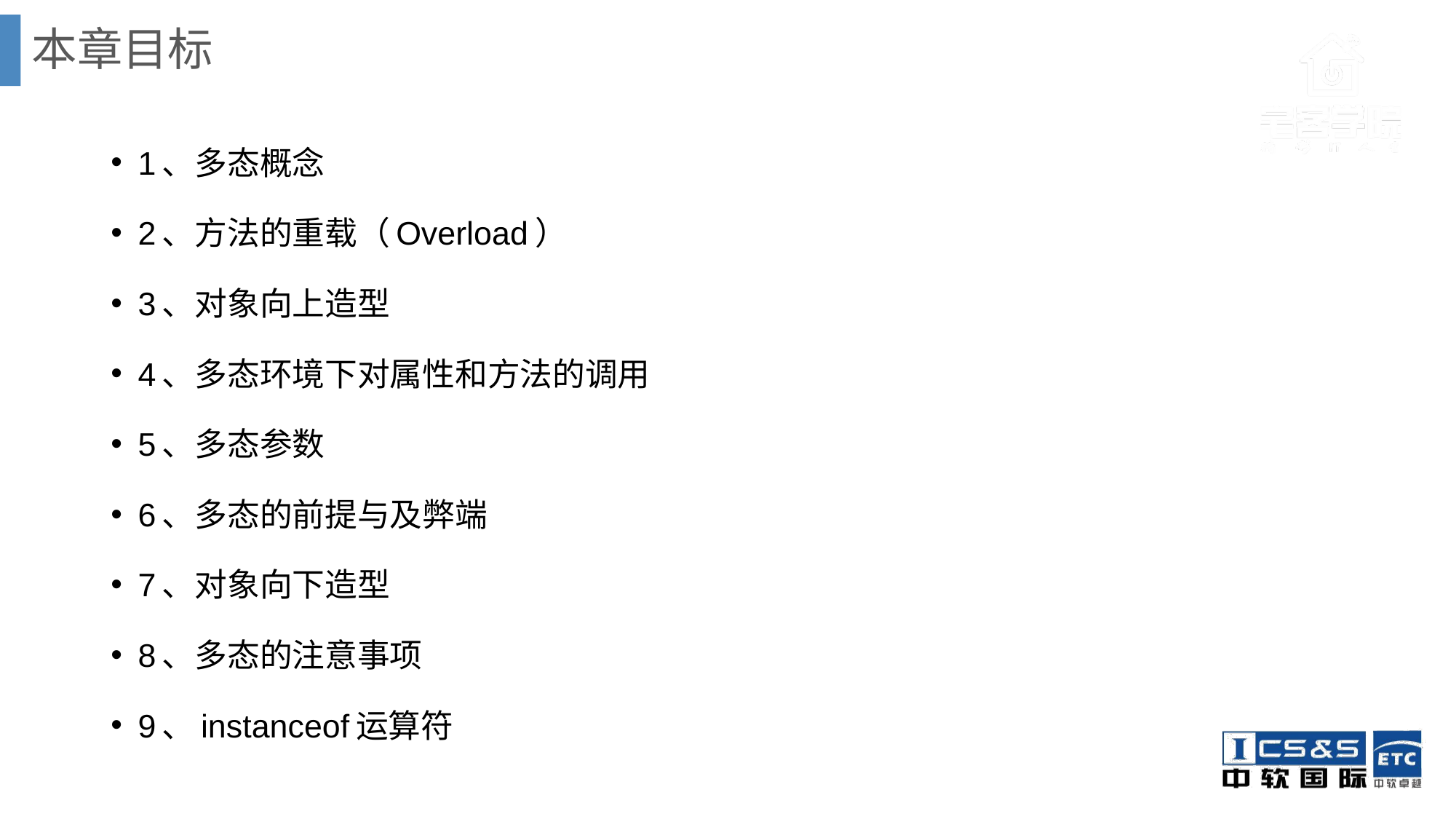

# 本章目标
1、多态概念
2、方法的重载（Overload）
3、对象向上造型
4、多态环境下对属性和方法的调用
5、多态参数
6、多态的前提与及弊端
7、对象向下造型
8、多态的注意事项
9、instanceof运算符